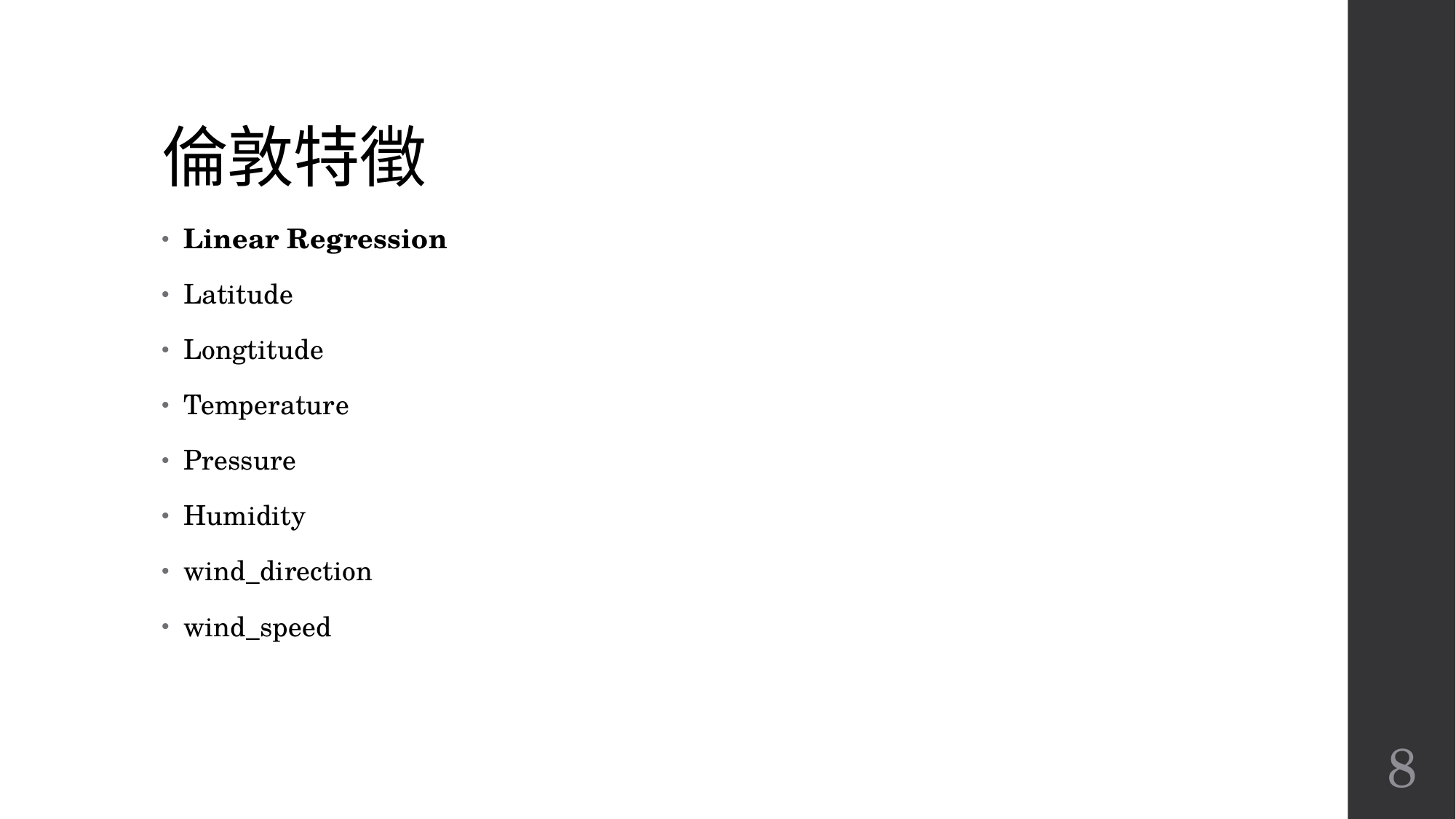

# 倫敦特徵
Linear Regression
Latitude
Longtitude
Temperature
Pressure
Humidity
wind_direction
wind_speed
8